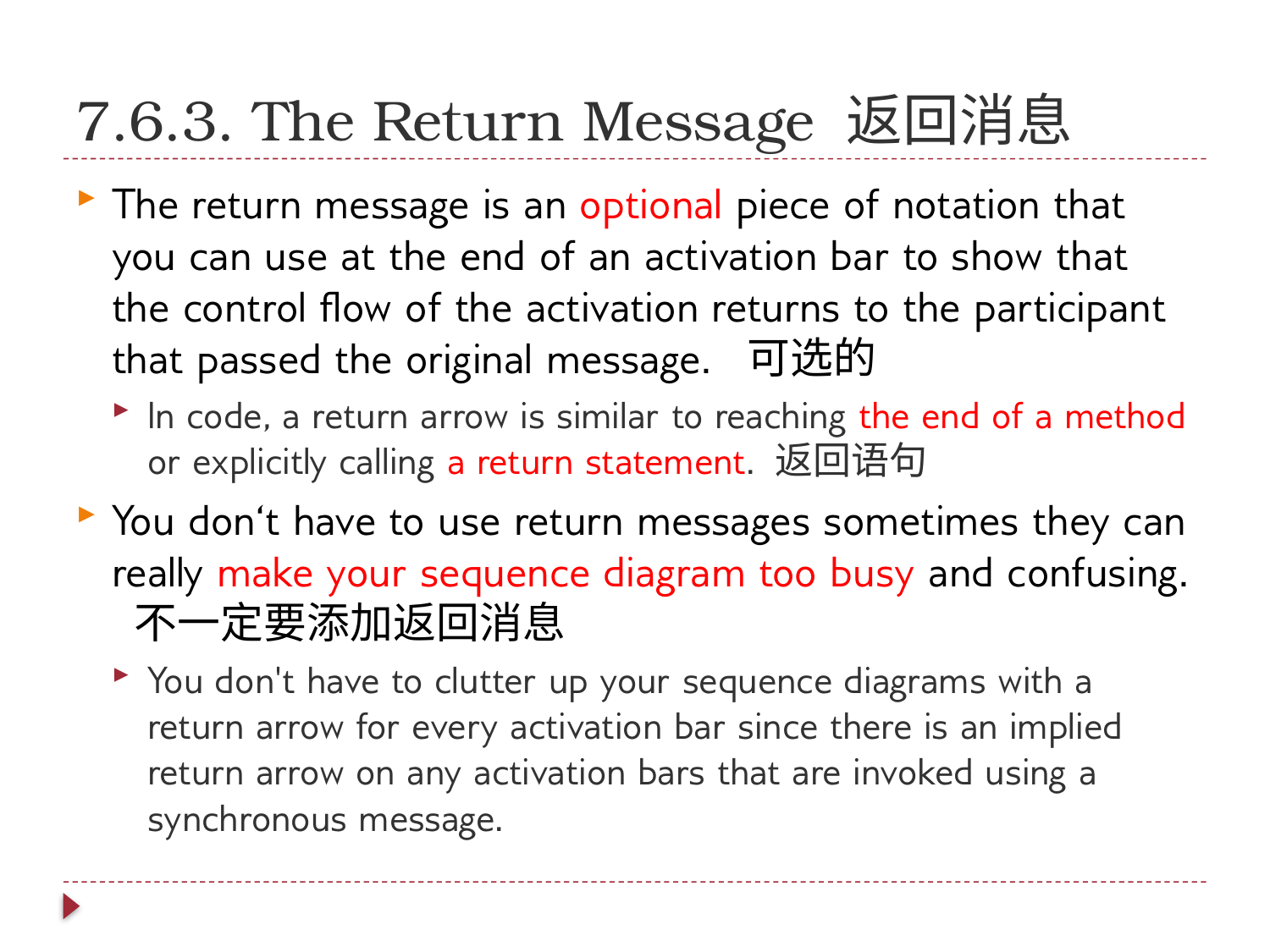

# 7.6.3. The Return Message 返回消息
The return message is an optional piece of notation that you can use at the end of an activation bar to show that the control flow of the activation returns to the participant that passed the original message.  可选的
In code, a return arrow is similar to reaching the end of a method or explicitly calling a return statement. 返回语句
You don‘t have to use return messages sometimes they can really make your sequence diagram too busy and confusing.  不一定要添加返回消息
You don't have to clutter up your sequence diagrams with a return arrow for every activation bar since there is an implied return arrow on any activation bars that are invoked using a synchronous message.